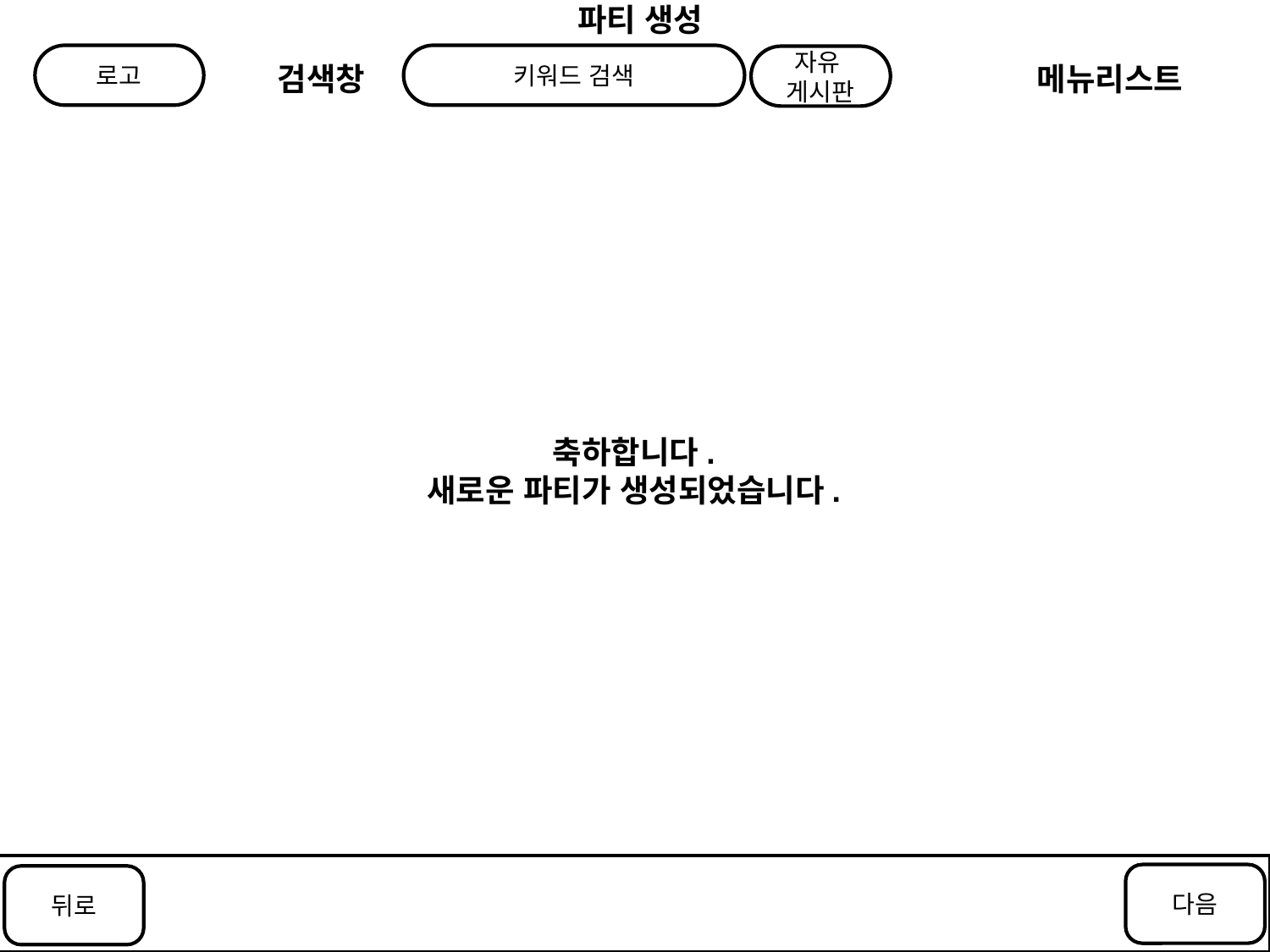

파티 생성
로고
키워드 검색
자유
게시판
검색창
메뉴리스트
축하합니다.
새로운 파티가 생성되었습니다.

다음
뒤로